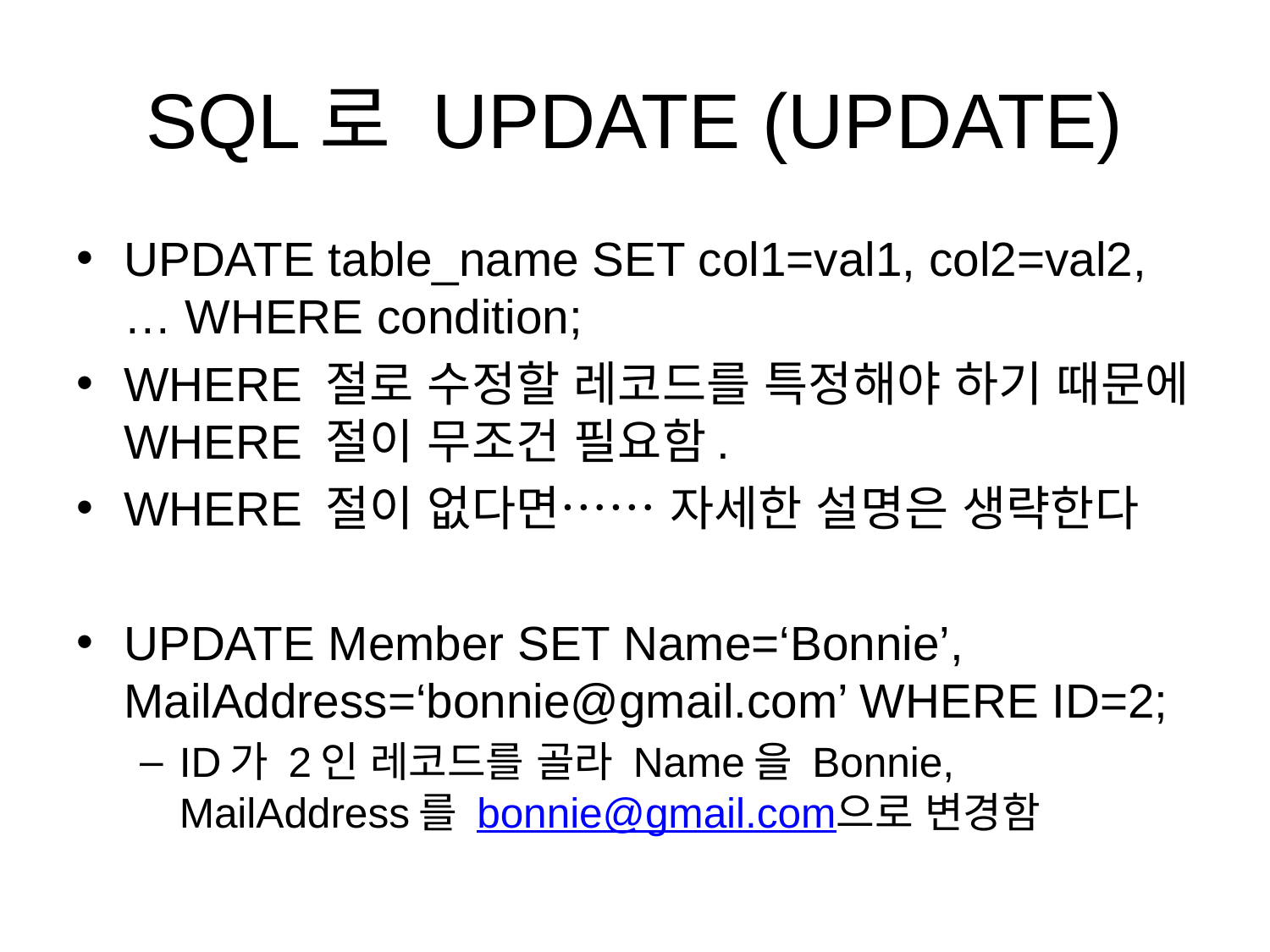

# SQL로 UPDATE (UPDATE)
UPDATE table_name SET col1=val1, col2=val2, … WHERE condition;
WHERE 절로 수정할 레코드를 특정해야 하기 때문에 WHERE 절이 무조건 필요함.
WHERE 절이 없다면…… 자세한 설명은 생략한다

UPDATE Member SET Name=‘Bonnie’, MailAddress=‘bonnie@gmail.com’ WHERE ID=2;
ID가 2인 레코드를 골라 Name을 Bonnie, MailAddress를 bonnie@gmail.com으로 변경함